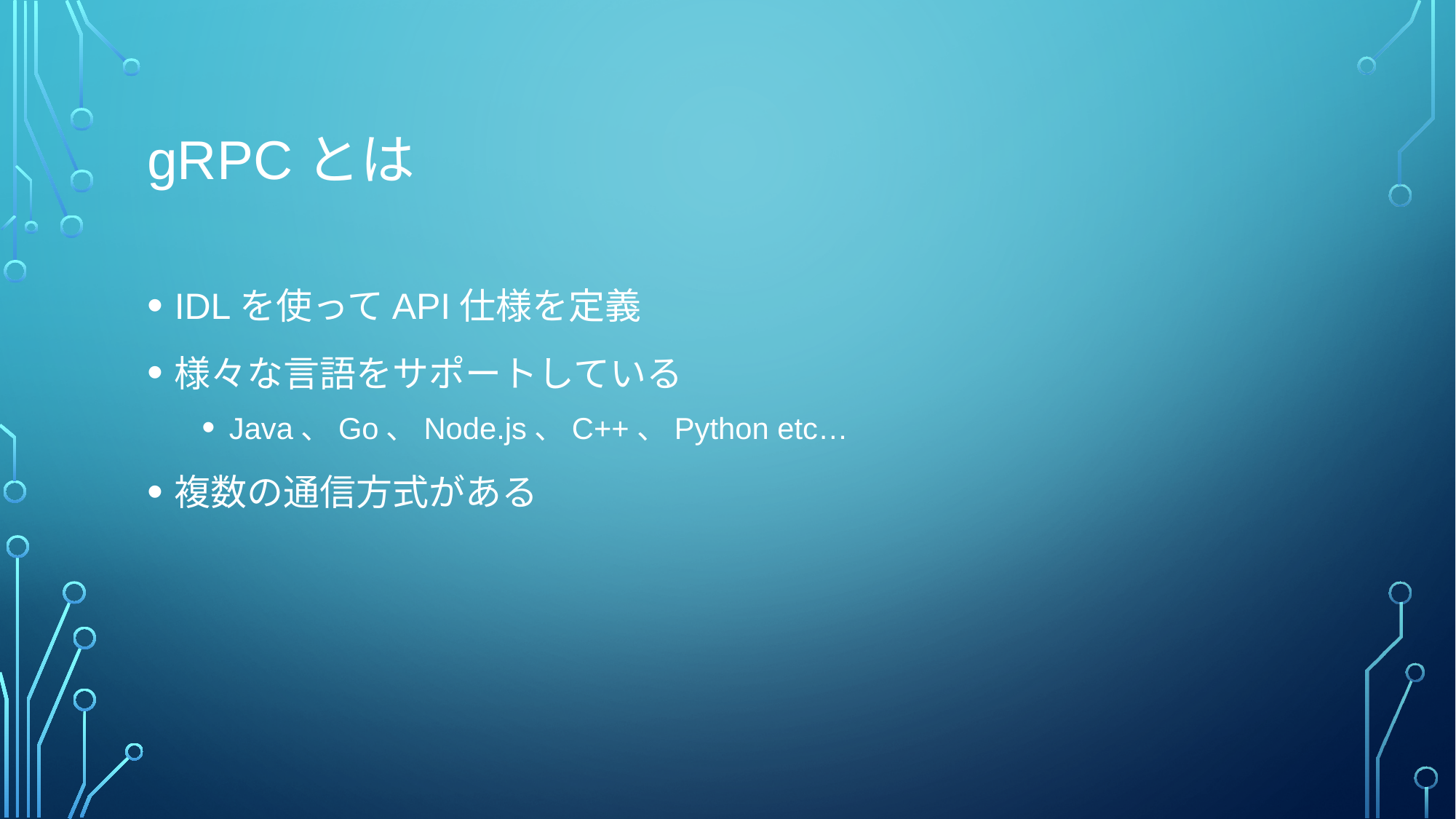

# gRPCとは
IDLを使ってAPI仕様を定義
様々な言語をサポートしている
Java、Go、Node.js、C++、Python etc…
複数の通信方式がある